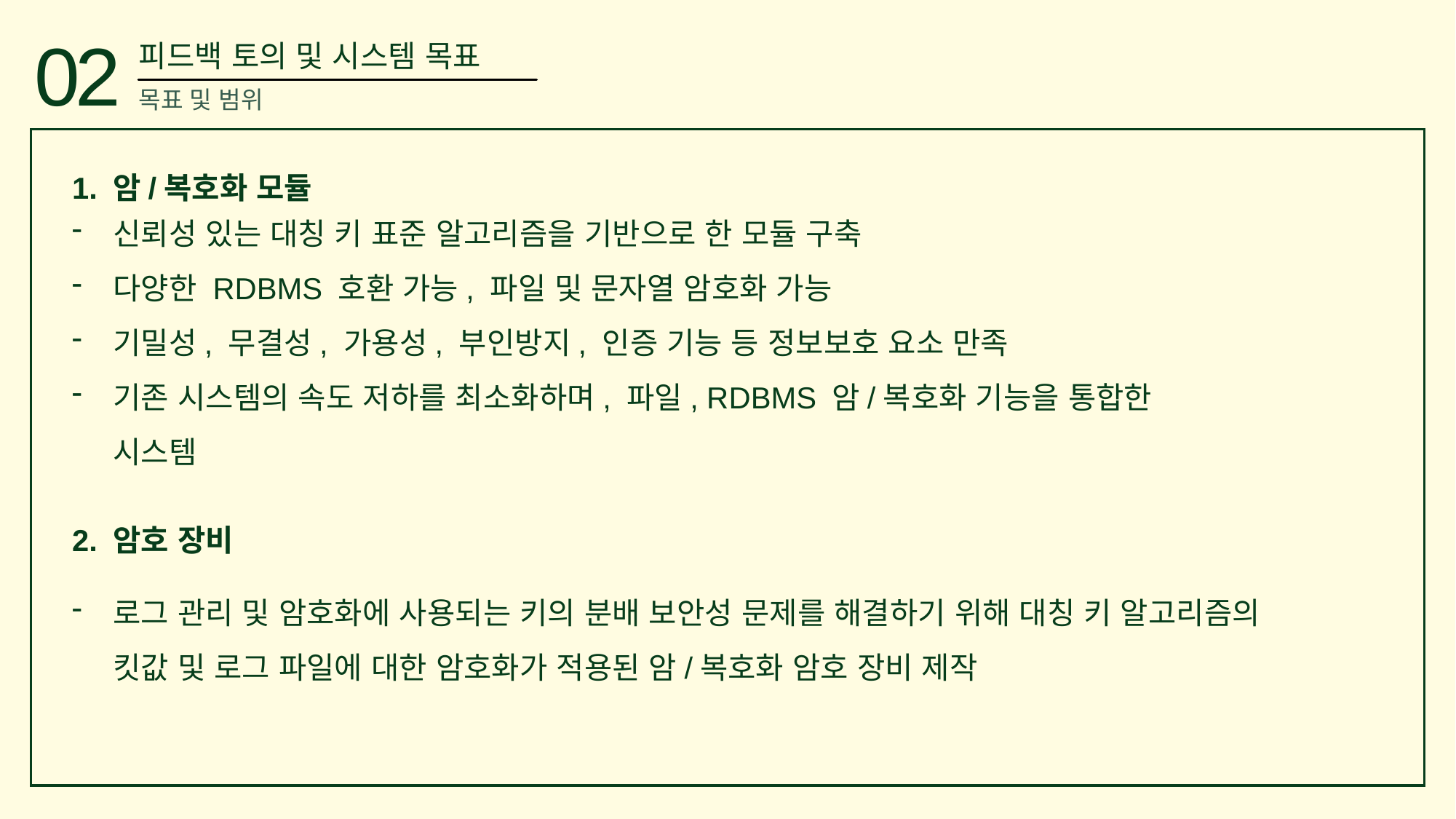

02
피드백 토의 및 시스템 목표
목표 및 범위
1. 암/복호화 모듈
신뢰성 있는 대칭 키 표준 알고리즘을 기반으로 한 모듈 구축
다양한 RDBMS 호환 가능, 파일 및 문자열 암호화 가능
기밀성, 무결성, 가용성, 부인방지, 인증 기능 등 정보보호 요소 만족
기존 시스템의 속도 저하를 최소화하며, 파일, RDBMS 암/복호화 기능을 통합한 시스템
2. 암호 장비
로그 관리 및 암호화에 사용되는 키의 분배 보안성 문제를 해결하기 위해 대칭 키 알고리즘의 킷값 및 로그 파일에 대한 암호화가 적용된 암/복호화 암호 장비 제작